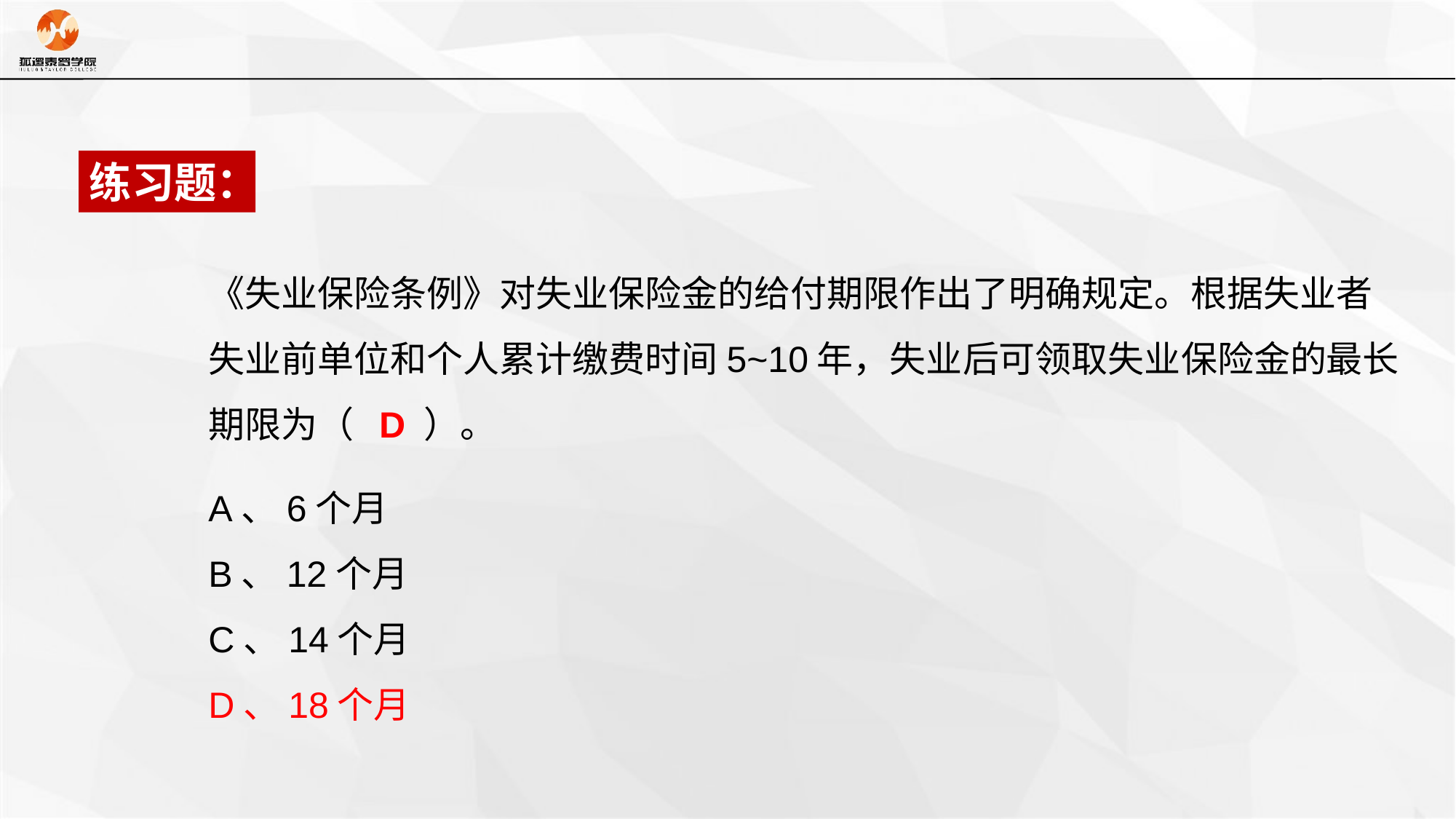

练习题：
《失业保险条例》对失业保险金的给付期限作出了明确规定。根据失业者失业前单位和个人累计缴费时间5~10年，失业后可领取失业保险金的最长期限为（  D ）。
A、6个月
B、12个月
C、14个月
D、18个月